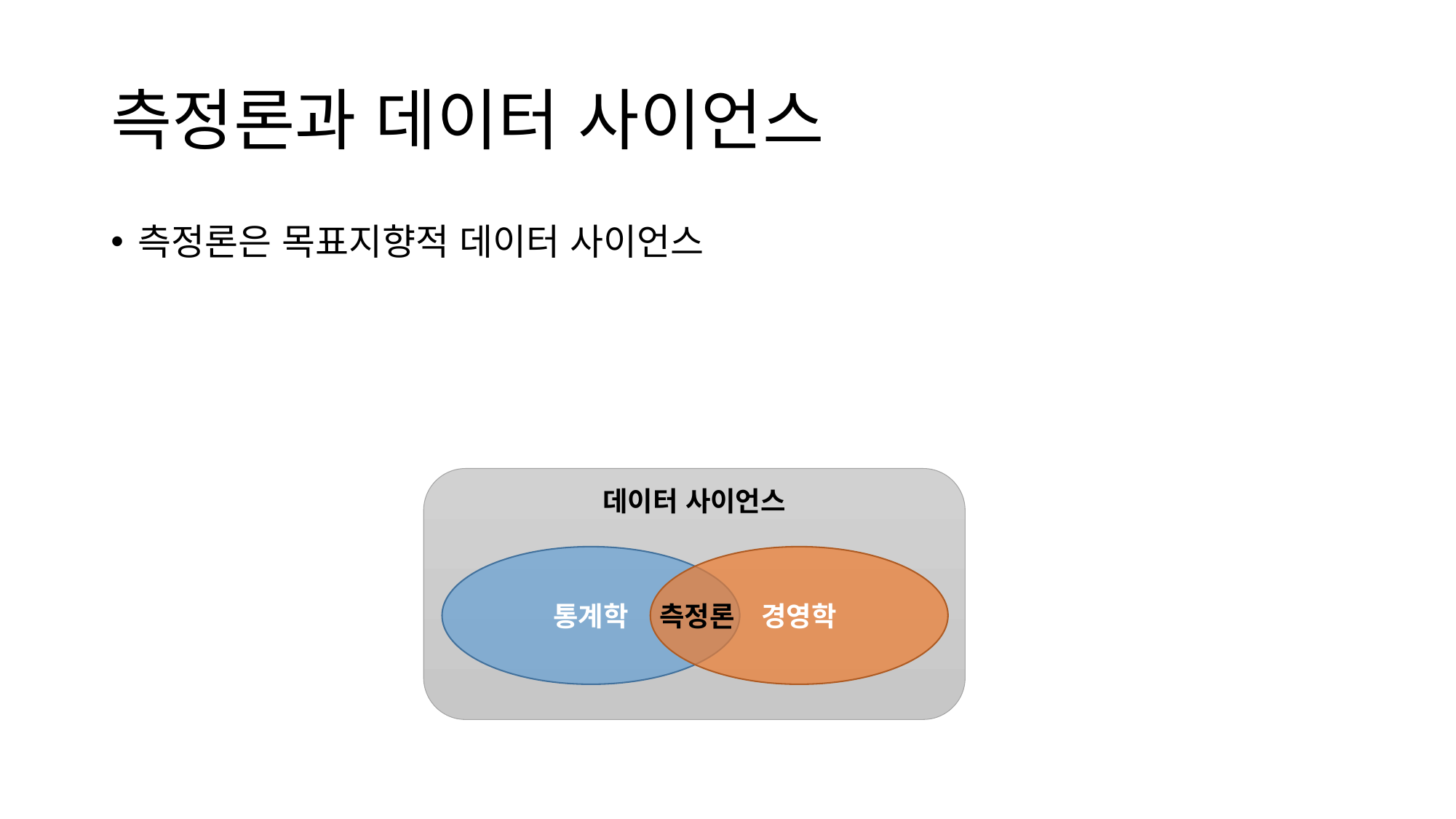

# 측정론과 데이터 사이언스
측정론은 목표지향적 데이터 사이언스

데이터 사이언스
통계학
경영학
측정론